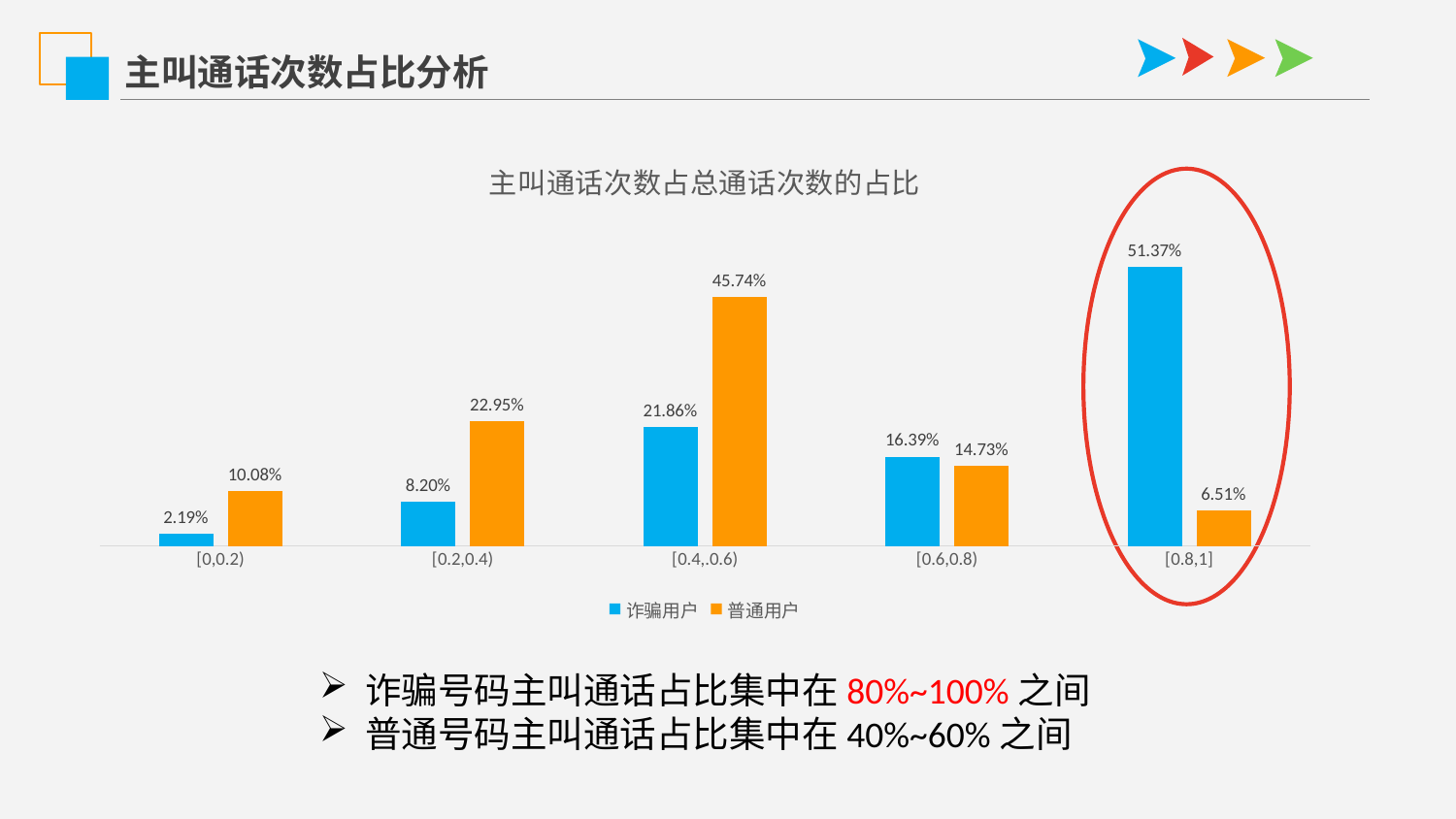

主叫通话次数占比分析

### Chart: 主叫通话次数占总通话次数的占比

| Category | 诈骗用户 | 普通用户 |
|---|---|---|
| [0,0.2) | 0.02185792349726776 | 0.10077519379844961 |
| [0.2,0.4) | 0.08196721311475409 | 0.22945736434108527 |
| [0.4,.0.6) | 0.2185792349726776 | 0.4573643410852713 |
| [0.6,0.8) | 0.16393442622950818 | 0.14728682170542637 |
| [0.8,1] | 0.5136612021857924 | 0.06511627906976744 |
诈骗号码主叫通话占比集中在80%~100%之间
普通号码主叫通话占比集中在40%~60%之间